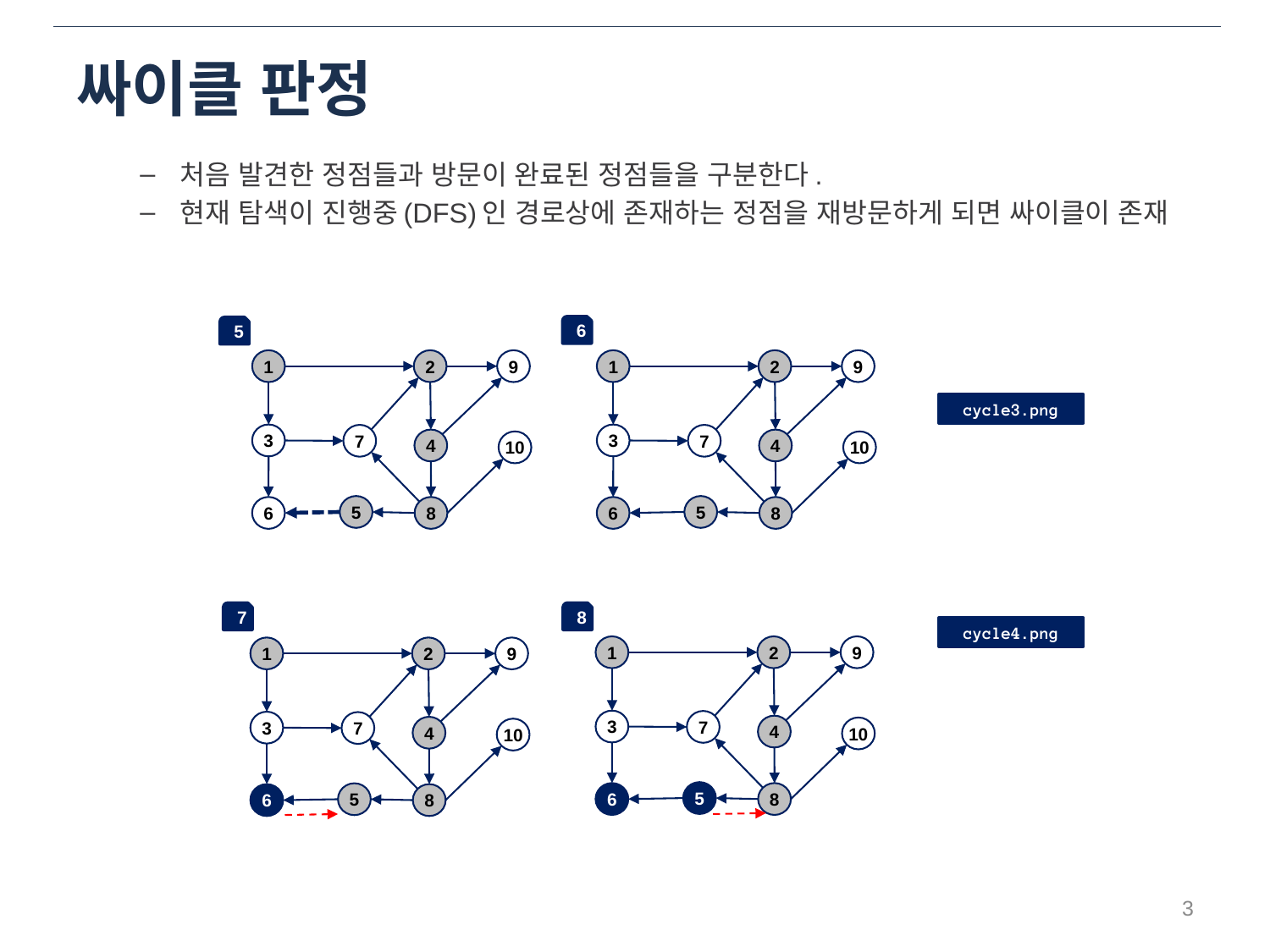

# 싸이클 판정
처음 발견한 정점들과 방문이 완료된 정점들을 구분한다.
현재 탐색이 진행중(DFS)인 경로상에 존재하는 정점을 재방문하게 되면 싸이클이 존재
6
5
1
2
9
3
7
4
10
5
6
8
1
2
9
3
7
4
10
5
6
8
cycle3.png
7
8
cycle4.png
1
2
9
3
7
4
10
5
6
8
1
2
9
3
7
4
10
5
6
8
3